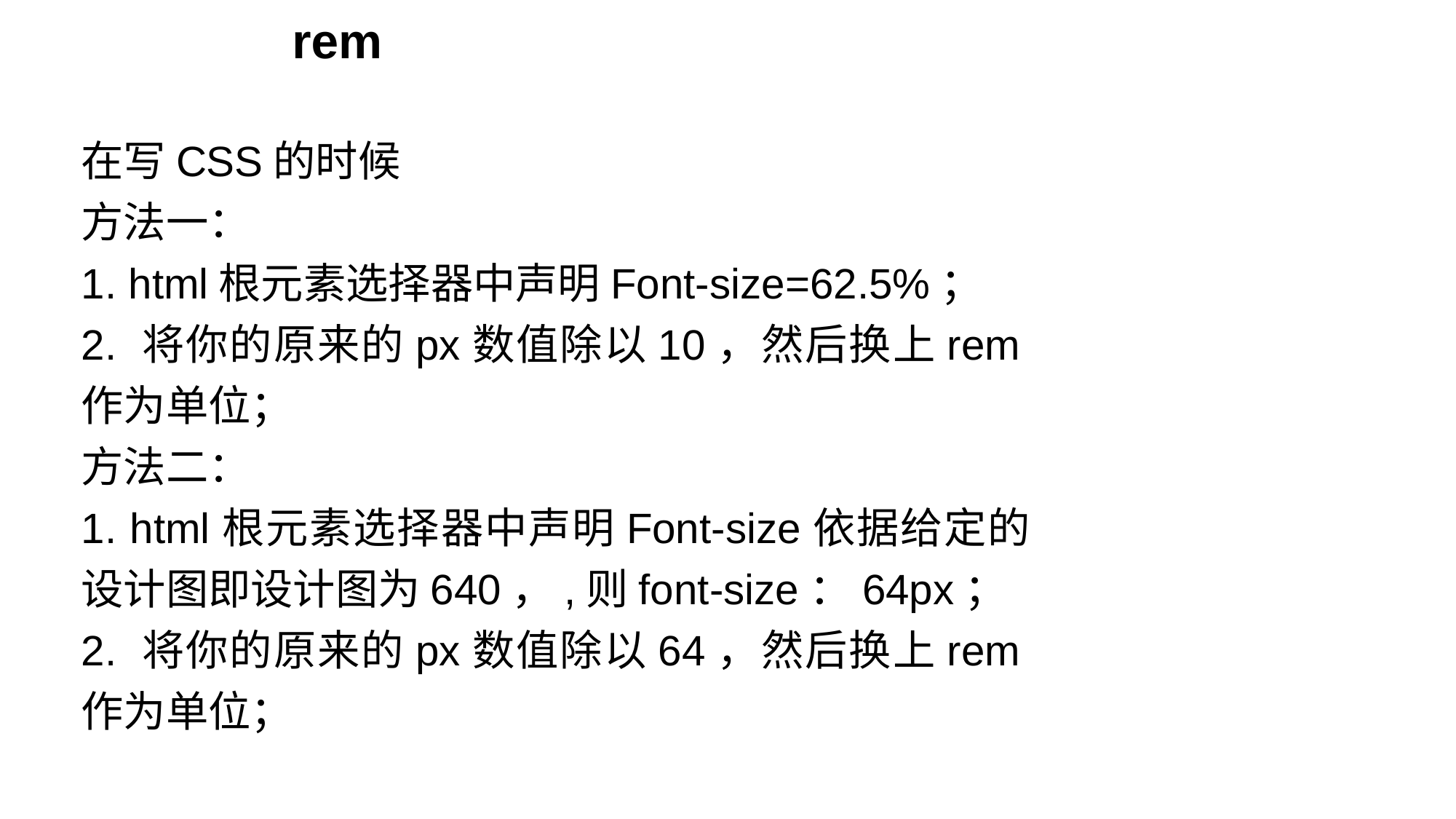

# rem
在写CSS的时候
方法一：
1. html根元素选择器中声明Font-size=62.5%；
2. 将你的原来的px数值除以10，然后换上rem作为单位；
方法二：
1. html根元素选择器中声明Font-size依据给定的设计图即设计图为640，,则font-size：64px；
2. 将你的原来的px数值除以64，然后换上rem作为单位；